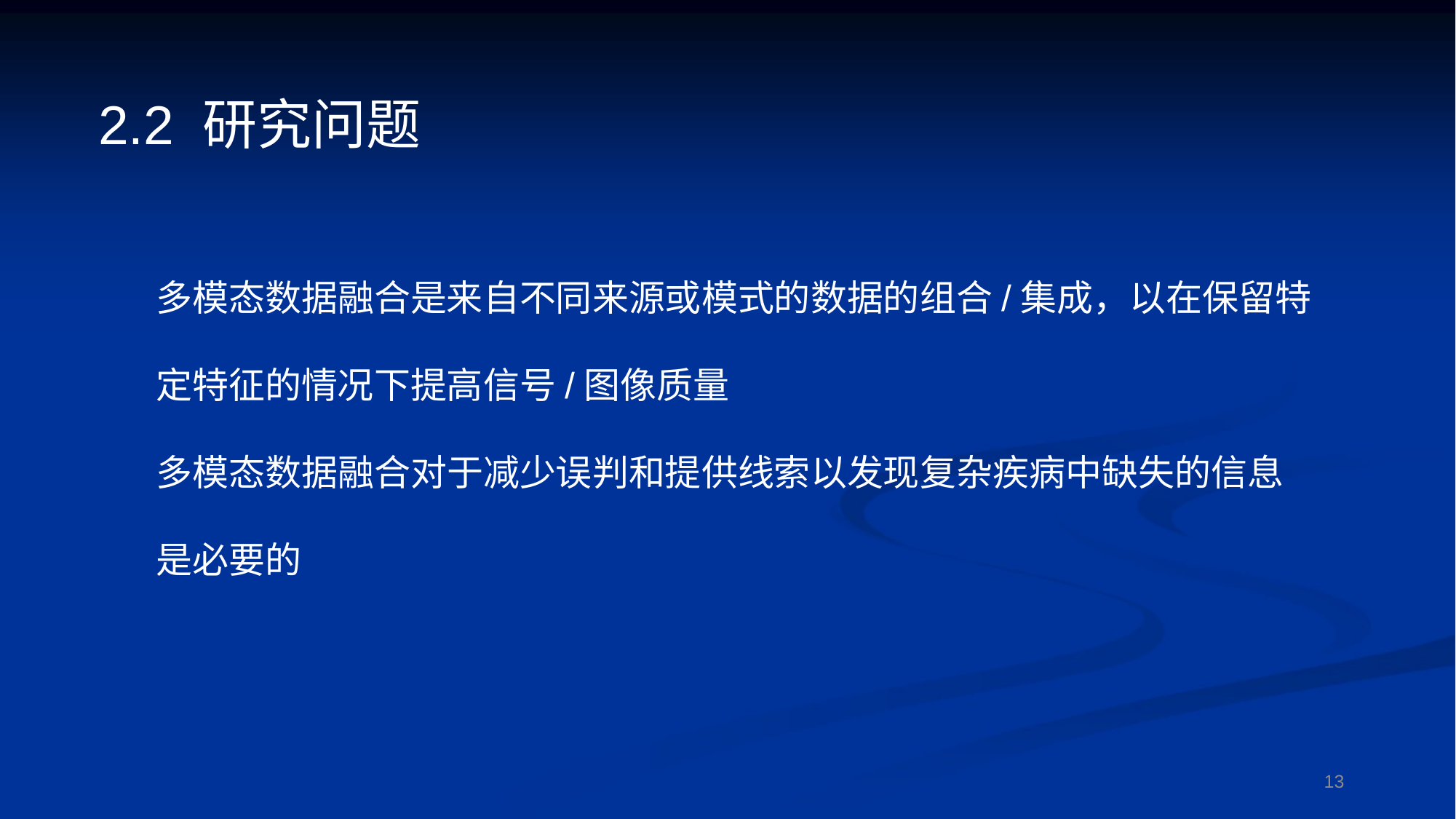

2.2 研究问题
多模态数据融合是来自不同来源或模式的数据的组合/集成，以在保留特定特征的情况下提高信号/图像质量
多模态数据融合对于减少误判和提供线索以发现复杂疾病中缺失的信息是必要的
13